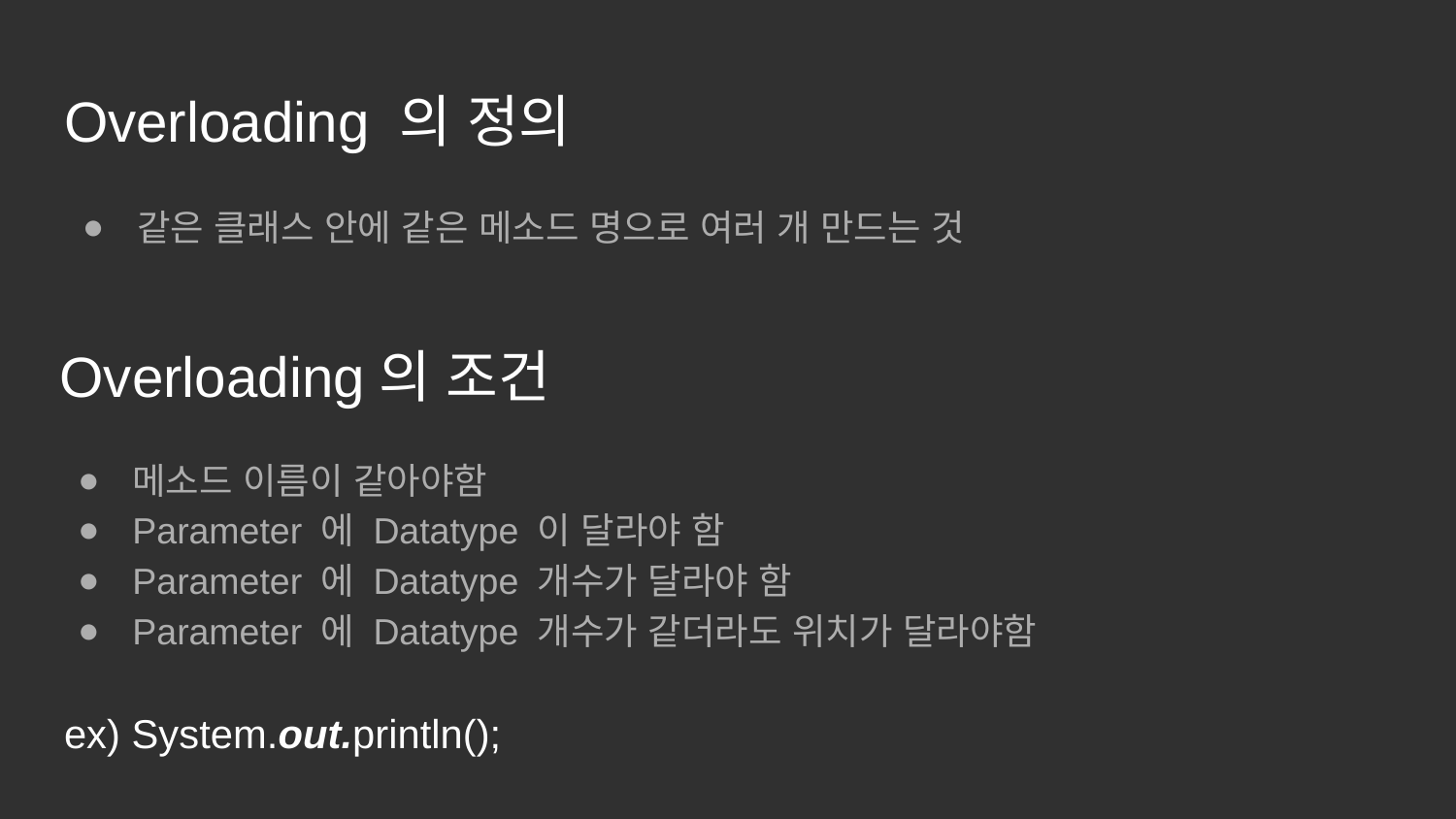

# Overloading 의 정의
같은 클래스 안에 같은 메소드 명으로 여러 개 만드는 것
Overloading의 조건
메소드 이름이 같아야함
Parameter 에 Datatype 이 달라야 함
Parameter 에 Datatype 개수가 달라야 함
Parameter 에 Datatype 개수가 같더라도 위치가 달라야함
ex) System.out.println();